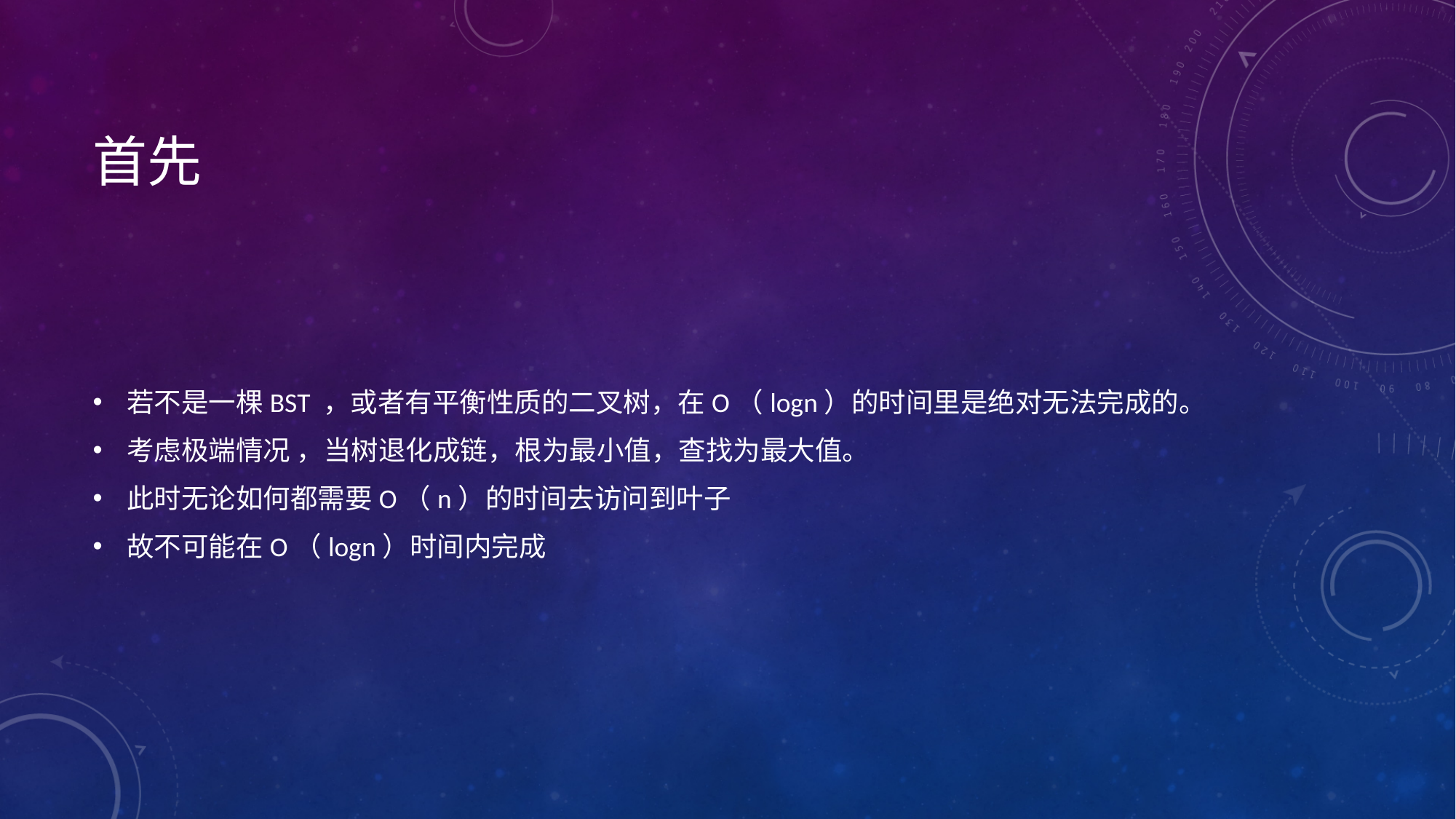

# 首先
若不是一棵BST ，或者有平衡性质的二叉树，在O（logn）的时间里是绝对无法完成的。
考虑极端情况 ，当树退化成链，根为最小值，查找为最大值。
此时无论如何都需要O（n）的时间去访问到叶子
故不可能在O（logn）时间内完成